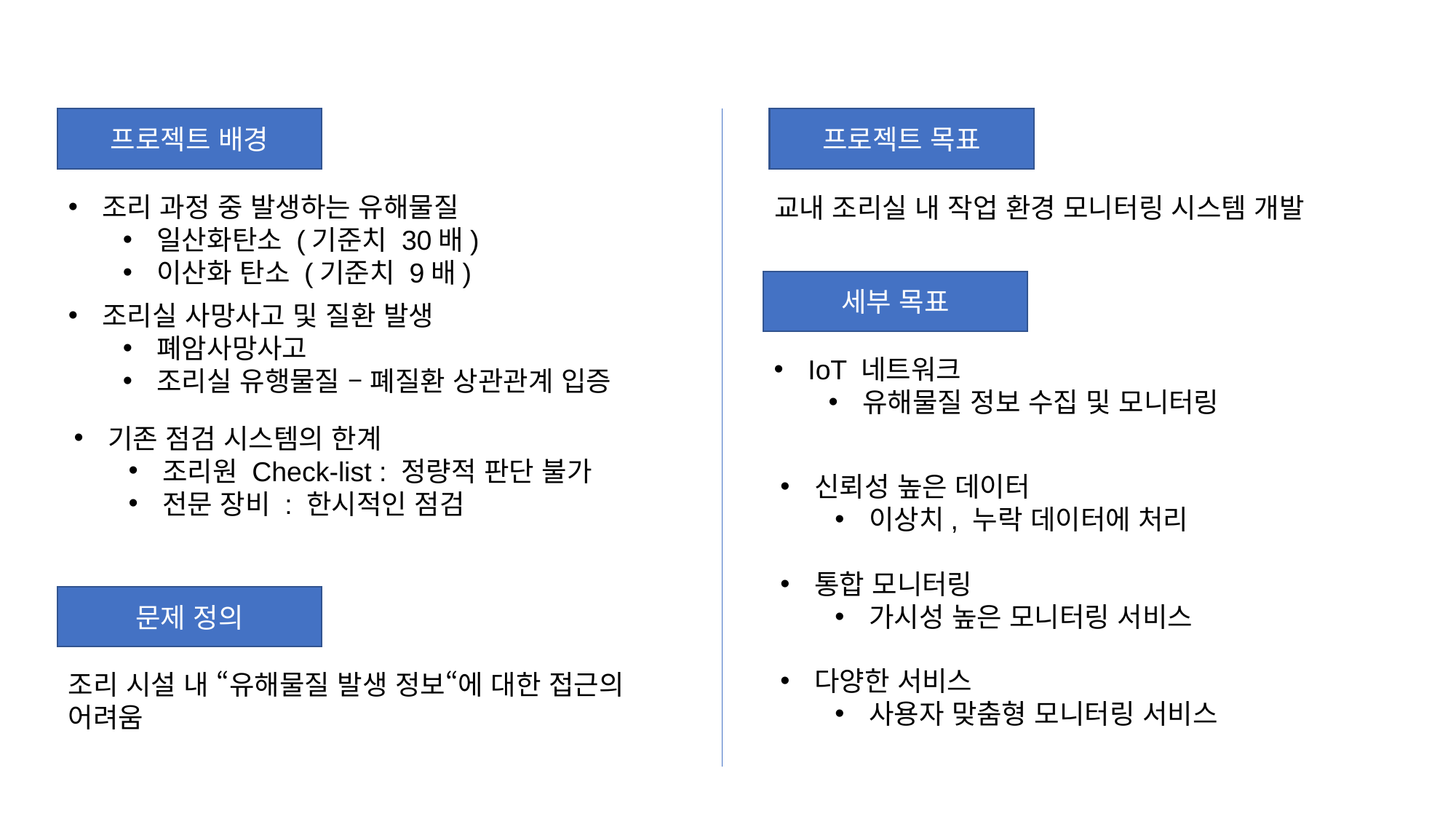

프로젝트 목표
프로젝트 배경
조리 과정 중 발생하는 유해물질
일산화탄소 (기준치 30배)
이산화 탄소 (기준치 9배)
교내 조리실 내 작업 환경 모니터링 시스템 개발
세부 목표
조리실 사망사고 및 질환 발생
폐암사망사고
조리실 유행물질 – 폐질환 상관관계 입증
IoT 네트워크
유해물질 정보 수집 및 모니터링
기존 점검 시스템의 한계
조리원 Check-list : 정량적 판단 불가
전문 장비 : 한시적인 점검
신뢰성 높은 데이터
이상치, 누락 데이터에 처리
통합 모니터링
가시성 높은 모니터링 서비스
문제 정의
다양한 서비스
사용자 맞춤형 모니터링 서비스
조리 시설 내 “유해물질 발생 정보“에 대한 접근의 어려움